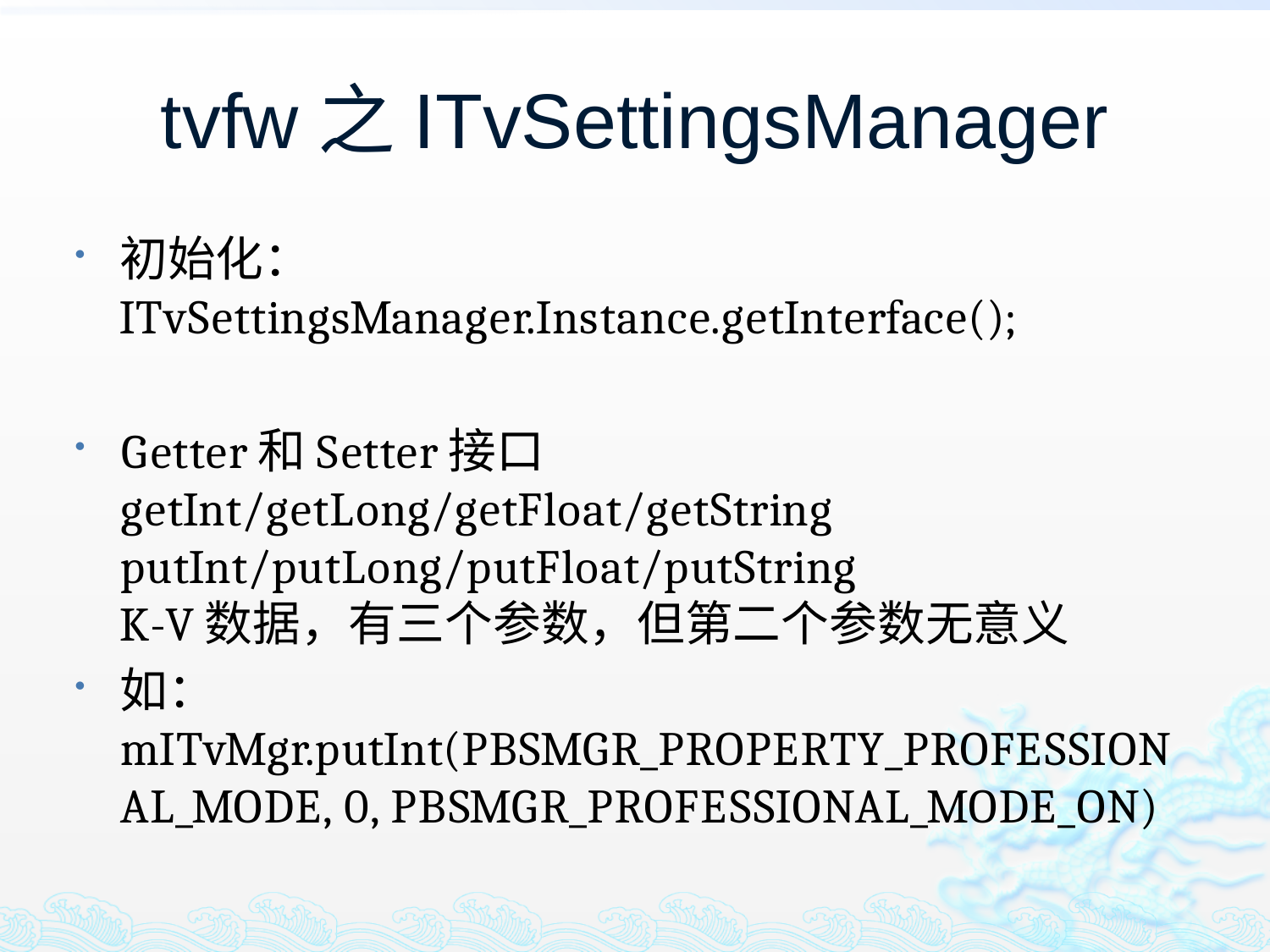

# tvfw之ITvSettingsManager
初始化：
ITvSettingsManager.Instance.getInterface();

Getter和Setter接口
getInt/getLong/getFloat/getString
putInt/putLong/putFloat/putString
K-V数据，有三个参数，但第二个参数无意义
如：
mITvMgr.putInt(PBSMGR_PROPERTY_PROFESSIONAL_MODE, 0, PBSMGR_PROFESSIONAL_MODE_ON)